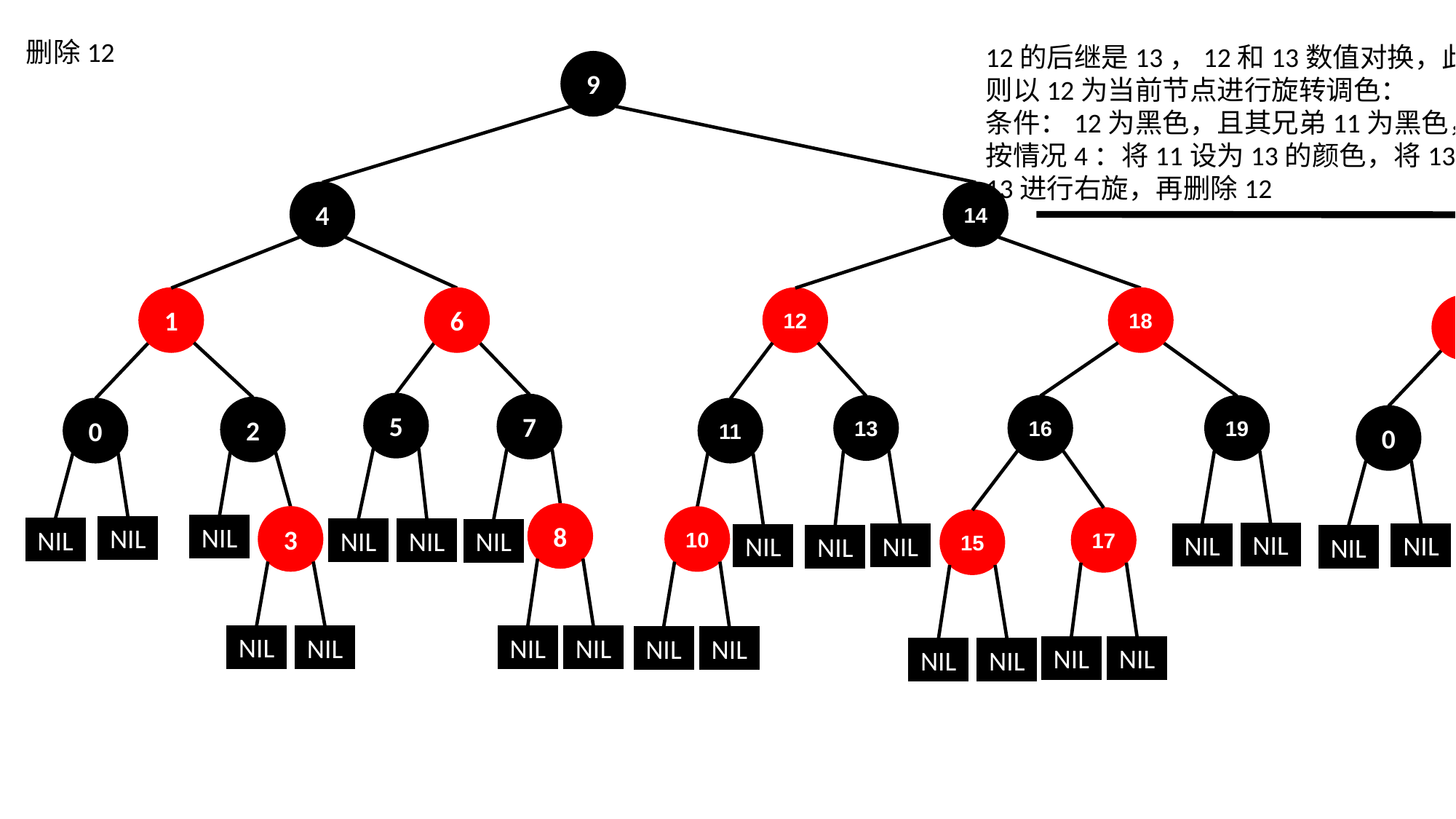

删除12
12的后继是13，12和13数值对换，此时12没有孩子，
则以12为当前节点进行旋转调色：
条件：12为黑色，且其兄弟11为黑色，且12的远侄10为红色
按情况4：将11设为13的颜色，将13和10设为黑色，并对
13进行右旋，再删除12
9
9
4
14
4
14
1
6
12
18
1
6
11
18
5
7
13
16
19
2
0
11
5
7
16
19
2
0
13
10
8
3
10
17
15
8
3
17
NIL
NIL
15
NIL
NIL
NIL
NIL
NIL
NIL
NIL
NIL
NIL
NIL
NIL
NIL
NIL
NIL
NIL
NIL
NIL
NIL
NIL
NIL
NIL
NIL
NIL
NIL
NIL
NIL
NIL
NIL
NIL
NIL
NIL
NIL
NIL
NIL
NIL
NIL
NIL
NIL
NIL